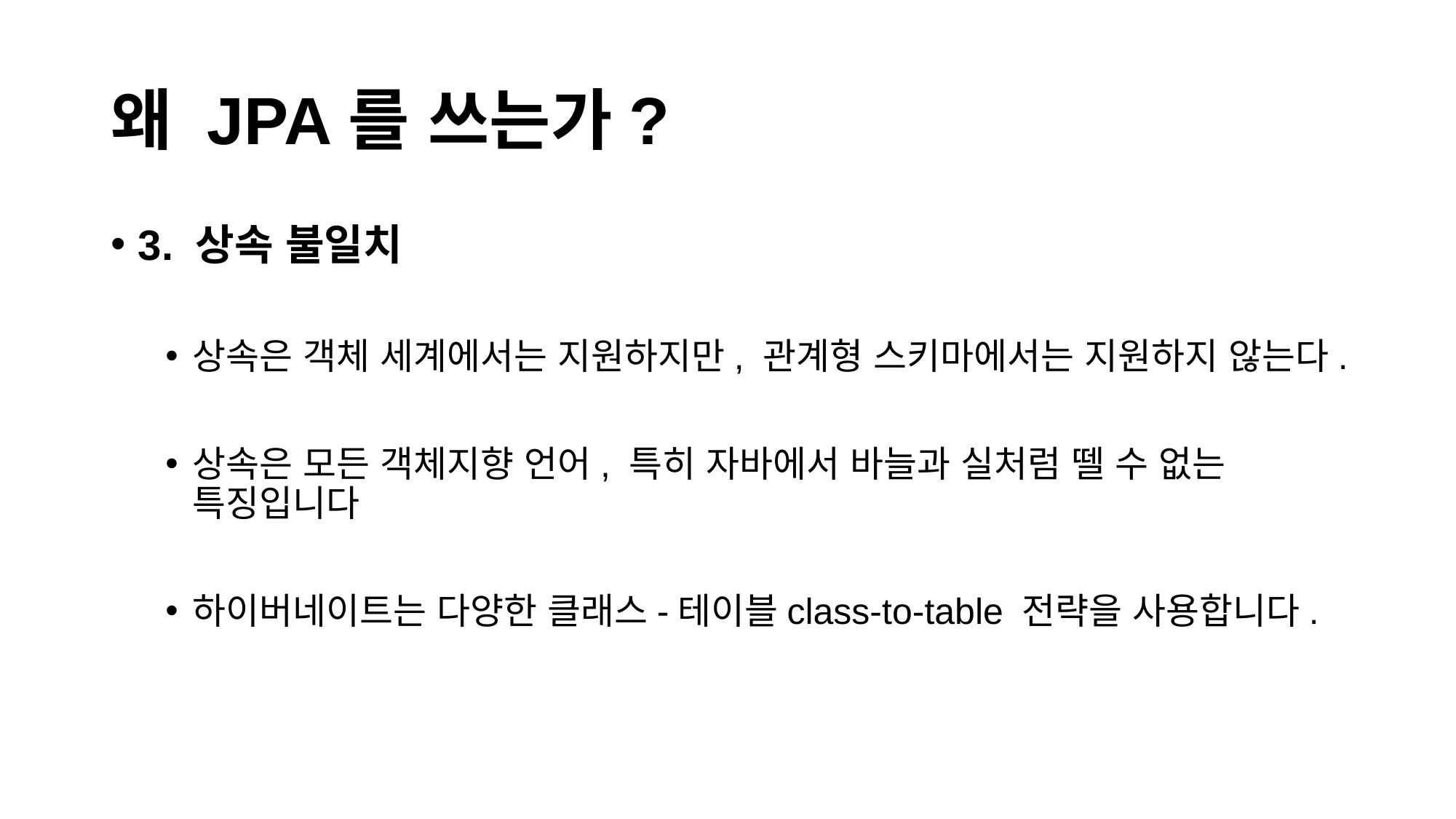

# 왜 JPA를 쓰는가?
3. 상속 불일치

상속은 객체 세계에서는 지원하지만, 관계형 스키마에서는 지원하지 않는다.

상속은 모든 객체지향 언어, 특히 자바에서 바늘과 실처럼 뗄 수 없는 특징입니다

하이버네이트는 다양한 클래스-테이블class-to-table 전략을 사용합니다.